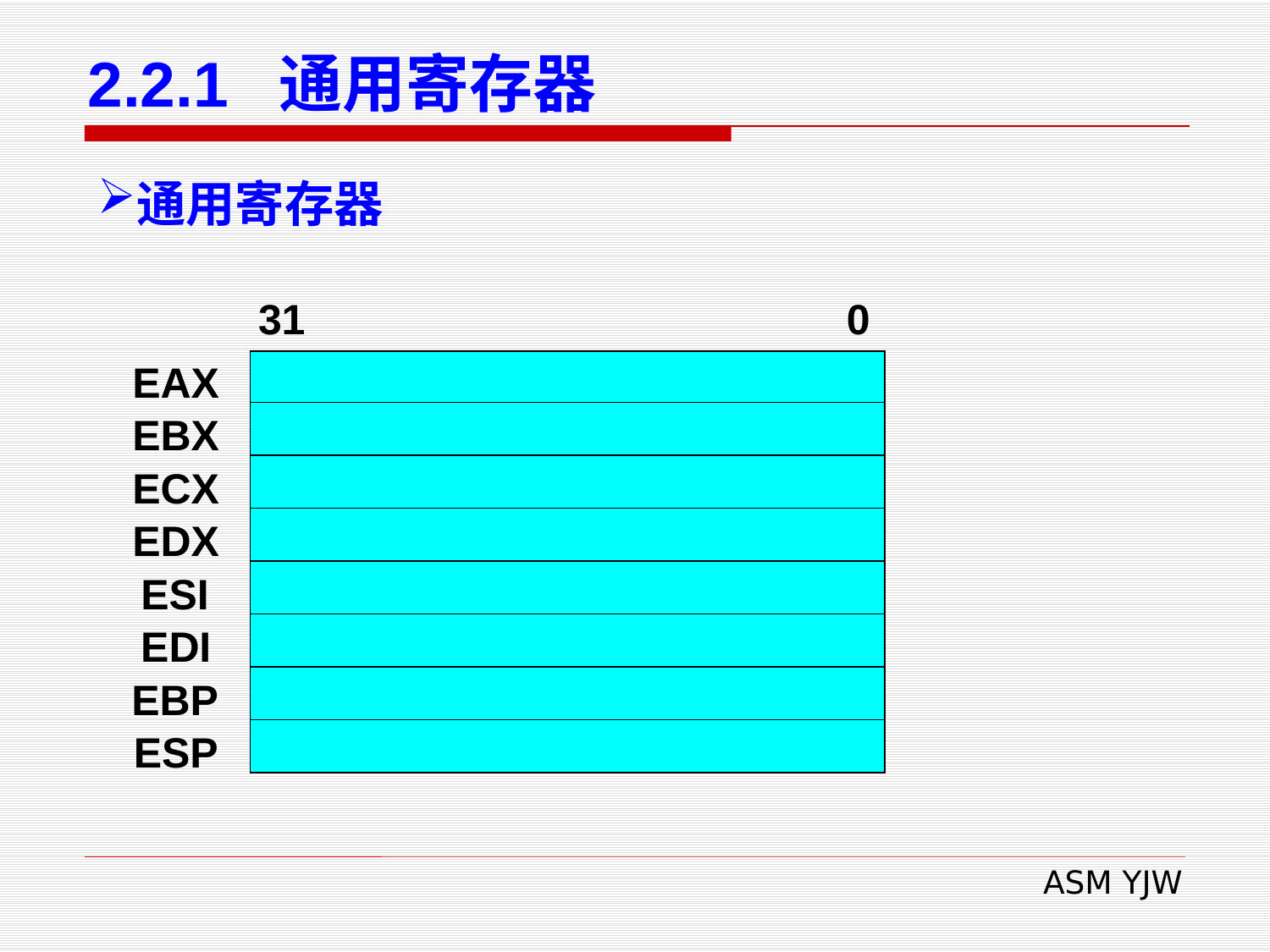

# 2.2.1  通用寄存器
通用寄存器

31
0
EAX

EBX

ECX

EDX

ESI

EDI

EBP

ESP